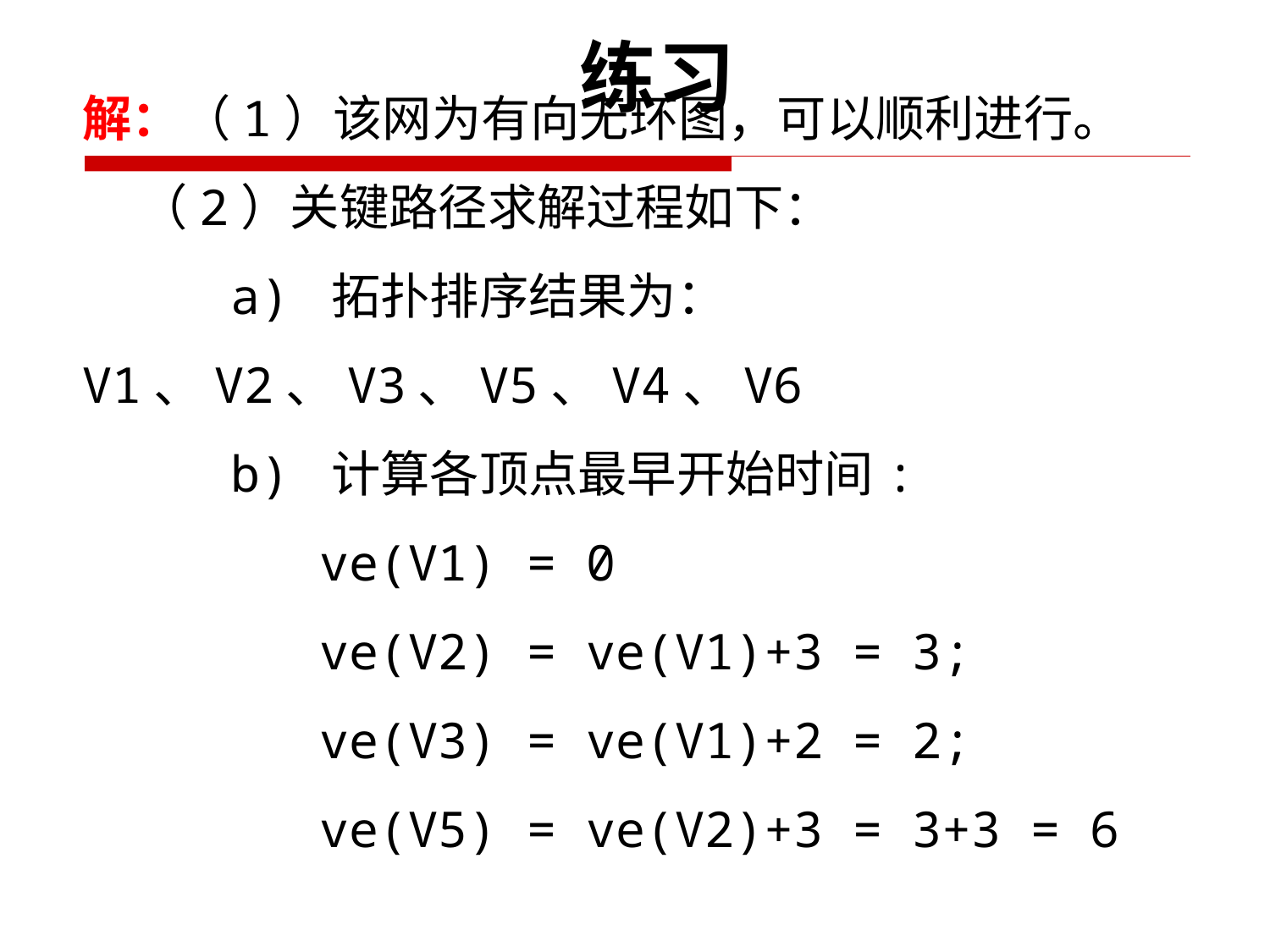

练习
解：（1）该网为有向无环图，可以顺利进行。
    （2）关键路径求解过程如下：
     a) 拓扑排序结果为：V1、V2、V3、V5、V4、V6
     b) 计算各顶点最早开始时间:
        ve(V1) = 0
        ve(V2) = ve(V1)+3 = 3;
        ve(V3) = ve(V1)+2 = 2;
        ve(V5) = ve(V2)+3 = 3+3 = 6